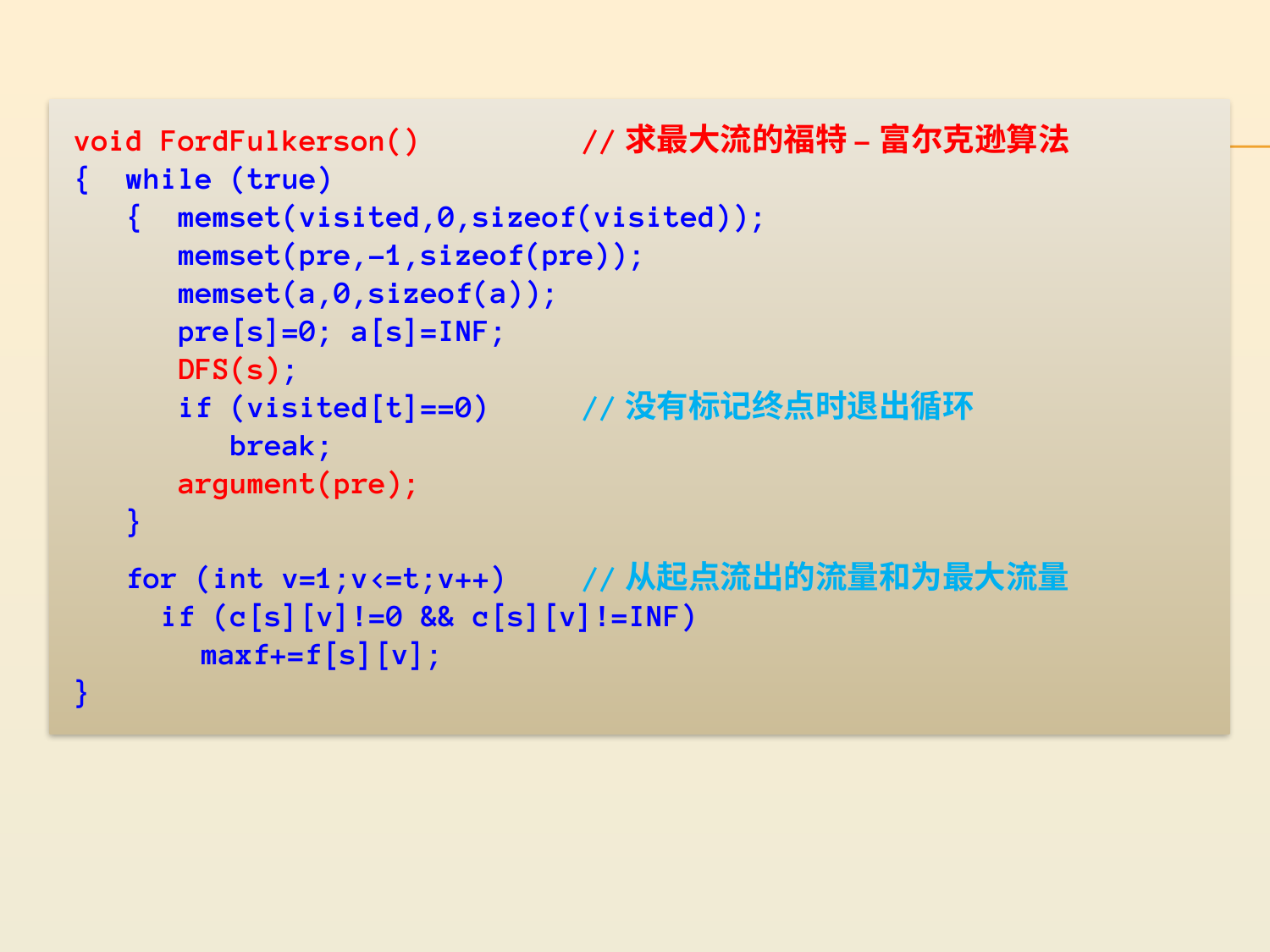

void FordFulkerson()		//求最大流的福特-富尔克逊算法
{  while (true)
   {  memset(visited,0,sizeof(visited));
      memset(pre,-1,sizeof(pre));
      memset(a,0,sizeof(a));
      pre[s]=0; a[s]=INF;
      DFS(s);
      if (visited[t]==0)	//没有标记终点时退出循环
         break;
      argument(pre);
   }
   for (int v=1;v<=t;v++)	//从起点流出的流量和为最大流量
     if (c[s][v]!=0 && c[s][v]!=INF)
	maxf+=f[s][v];
}